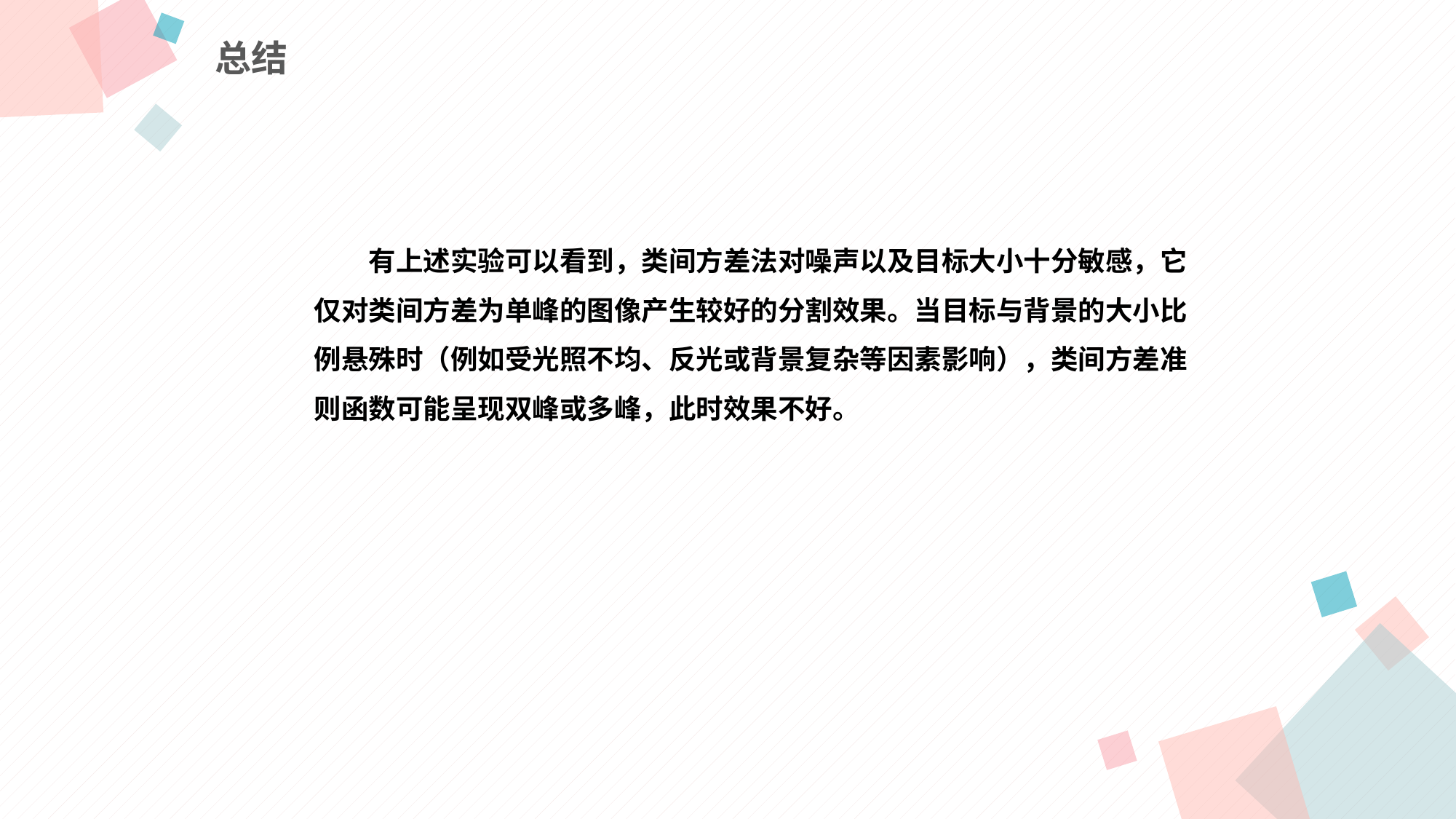

总结
有上述实验可以看到，类间方差法对噪声以及目标大小十分敏感，它仅对类间方差为单峰的图像产生较好的分割效果。当目标与背景的大小比例悬殊时（例如受光照不均、反光或背景复杂等因素影响），类间方差准则函数可能呈现双峰或多峰，此时效果不好。